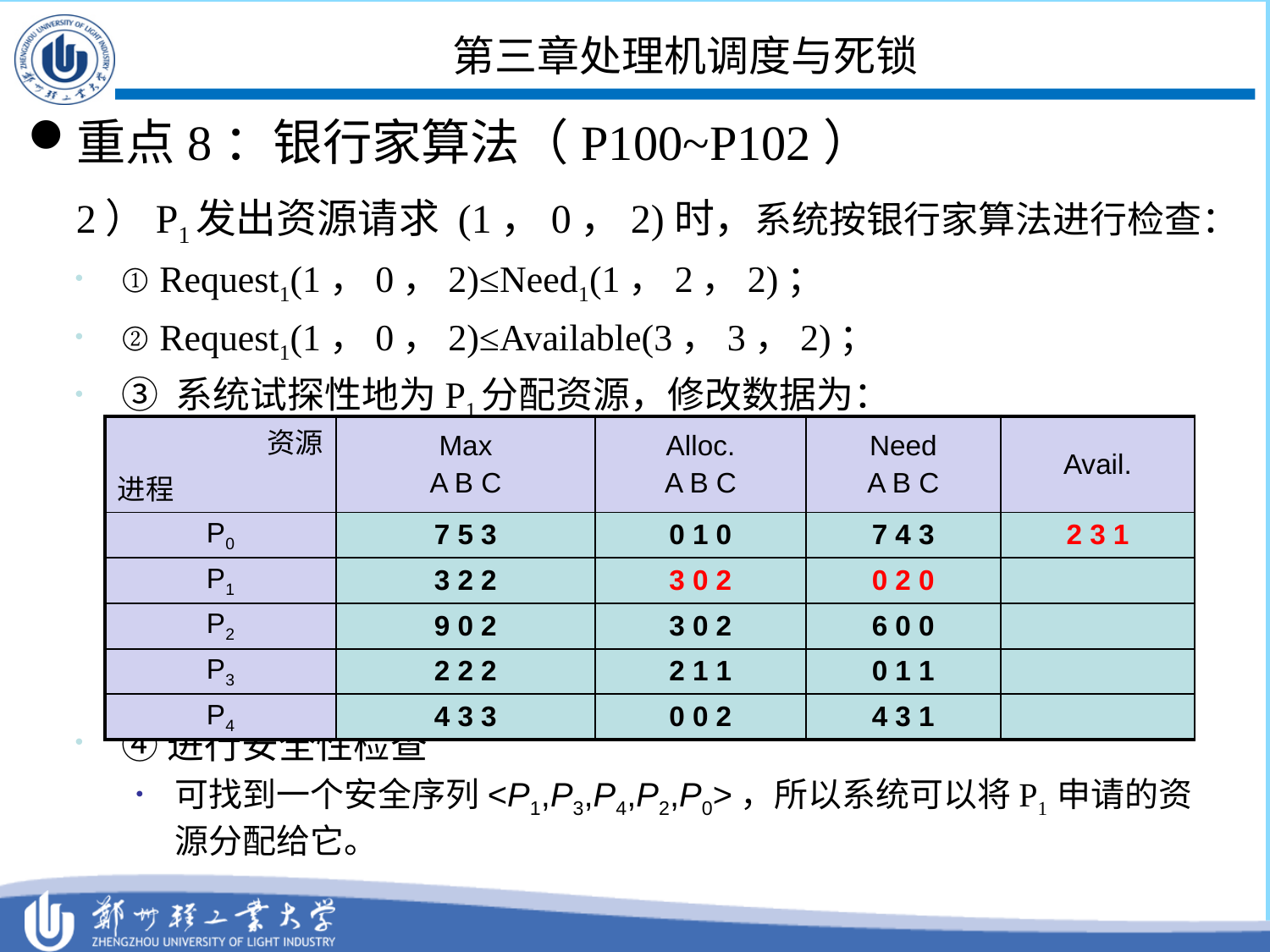

# 第三章处理机调度与死锁
重点8：银行家算法（P100~P102）

2）P1发出资源请求 (1，0，2)时，系统按银行家算法进行检查：
① Request1(1，0，2)≤Need1(1，2，2)；
② Request1(1，0，2)≤Available(3，3，2)；
③ 系统试探性地为P1分配资源，修改数据为：

④进行安全性检查
可找到一个安全序列<P1,P3,P4,P2,P0>，所以系统可以将P1 申请的资源分配给它。

| 资源 进程 | Max A B C | Alloc. A B C | Need A B C | Avail. |
| --- | --- | --- | --- | --- |
| P0 | 7 5 3 | 0 1 0 | 7 4 3 | 2 3 1 |
| P1 | 3 2 2 | 3 0 2 | 0 2 0 |  |
| P2 | 9 0 2 | 3 0 2 | 6 0 0 |  |
| P3 | 2 2 2 | 2 1 1 | 0 1 1 |  |
| P4 | 4 3 3 | 0 0 2 | 4 3 1 |  |